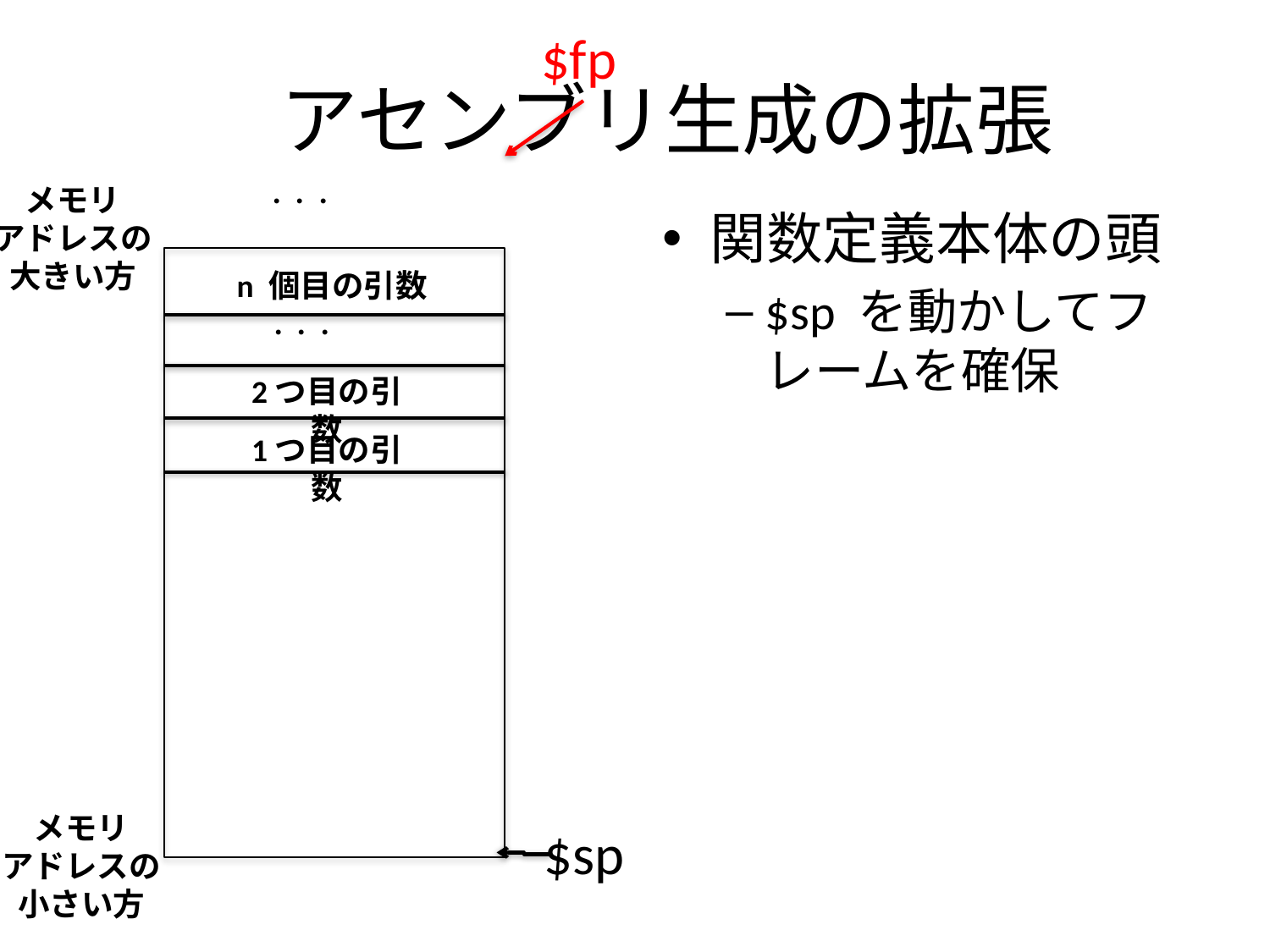

$fp
# アセンブリ生成の拡張
メモリ
アドレスの
大きい方
・・・
関数定義本体の頭
$sp を動かしてフレームを確保

n 個目の引数
・・・
2つ目の引数
1つ目の引数
メモリ
アドレスの
小さい方
$sp